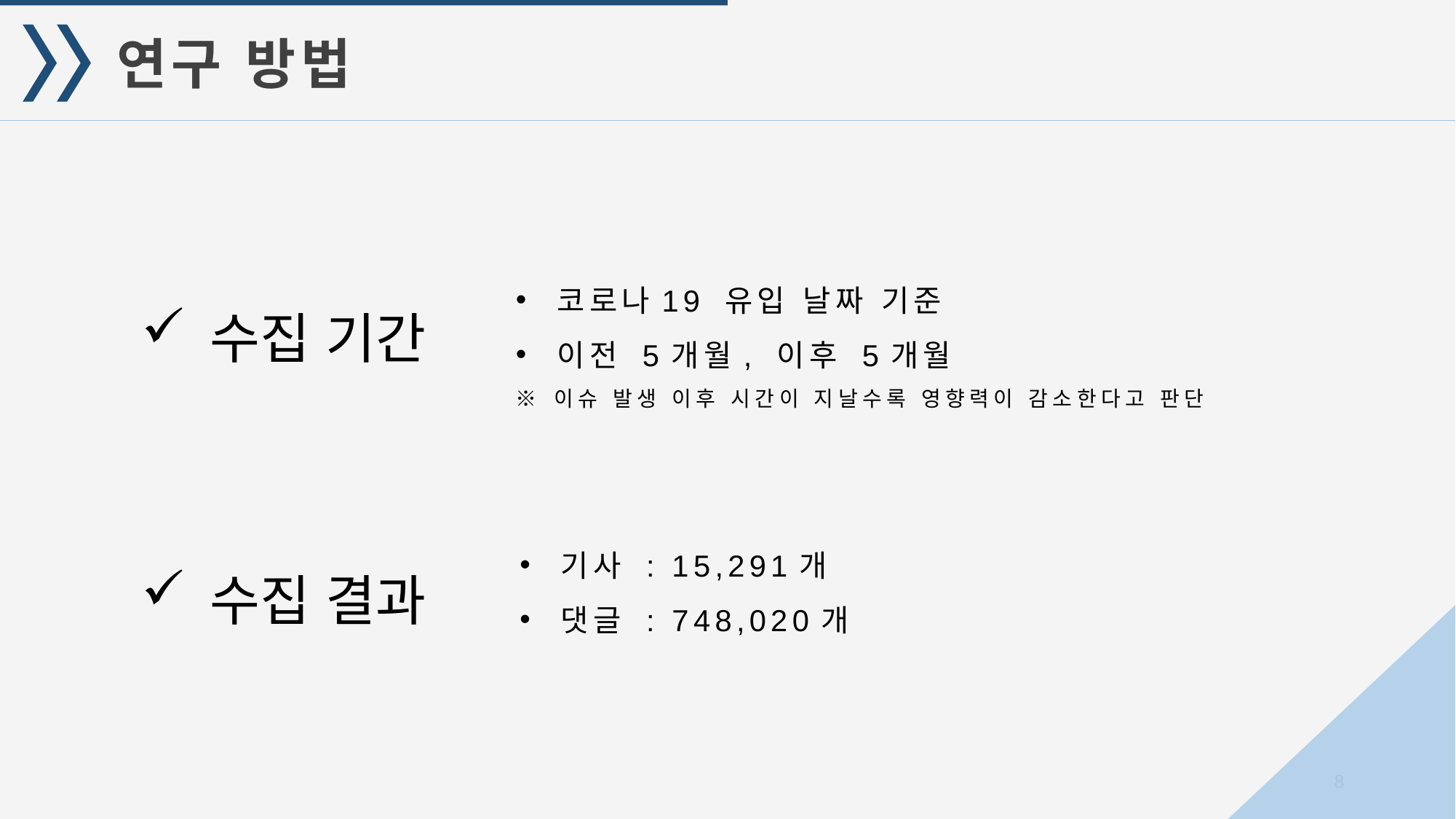

연구 방법

수집 기간

수집 결과
코로나19 유입 날짜 기준
이전 5개월, 이후 5개월
※  이슈 발생 이후 시간이 지날수록 영향력이 감소한다고 판단
기사 : 15,291개
댓글 : 748,020개

8